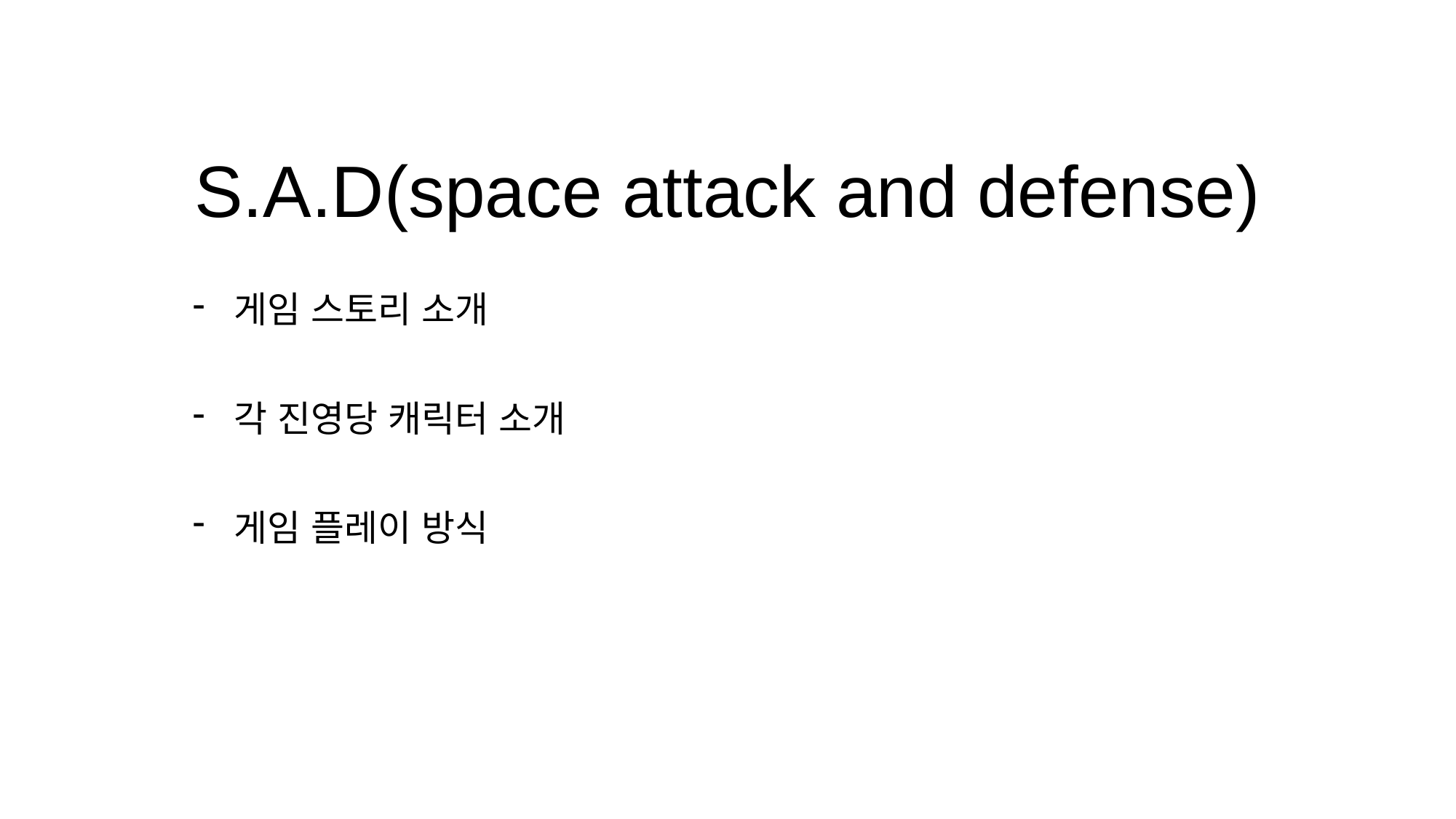

# S.A.D(space attack and defense)
게임 스토리 소개

각 진영당 캐릭터 소개

게임 플레이 방식